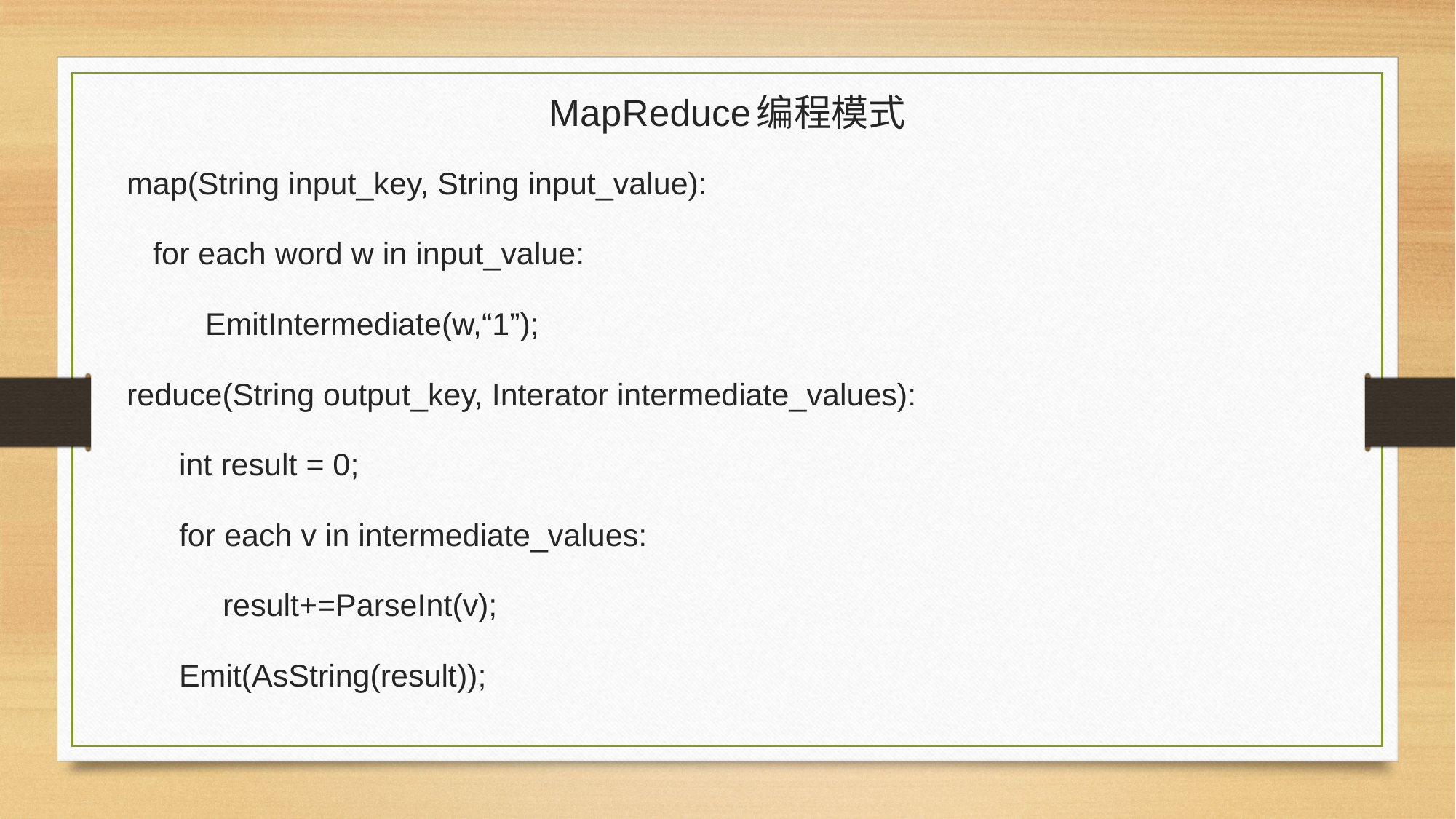

# MapReduce编程模式
map(String input_key, String input_value):
   for each word w in input_value:
         EmitIntermediate(w,“1”);
reduce(String output_key, Interator intermediate_values):
      int result = 0;
      for each v in intermediate_values:
           result+=ParseInt(v);
      Emit(AsString(result));